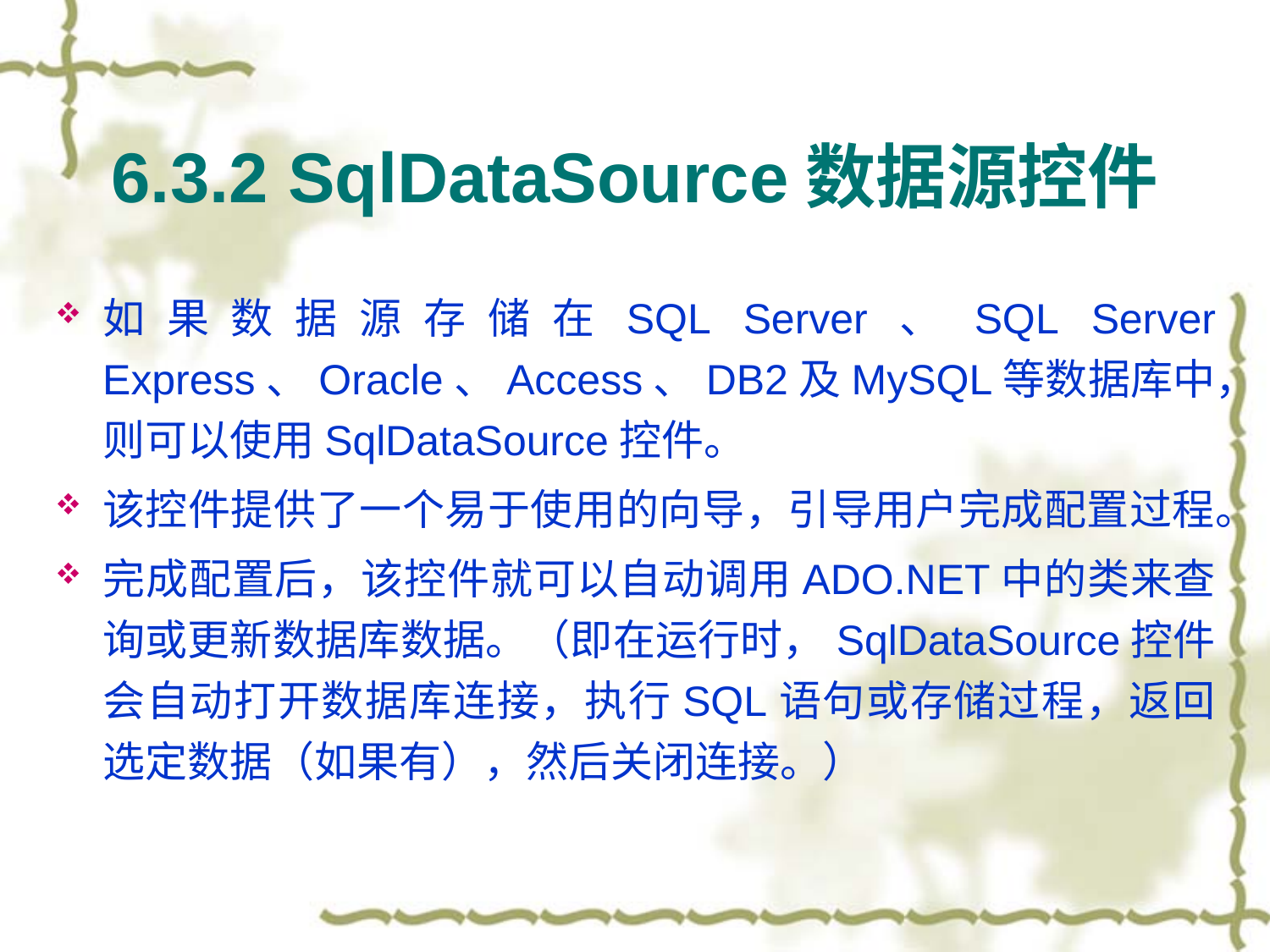

# 6.3.2 SqlDataSource数据源控件
如果数据源存储在SQL Server、SQL Server Express、Oracle、Access、DB2及MySQL等数据库中，则可以使用SqlDataSource控件。
该控件提供了一个易于使用的向导，引导用户完成配置过程。
完成配置后，该控件就可以自动调用ADO.NET中的类来查询或更新数据库数据。（即在运行时，SqlDataSource控件会自动打开数据库连接，执行SQL语句或存储过程，返回选定数据（如果有），然后关闭连接。）